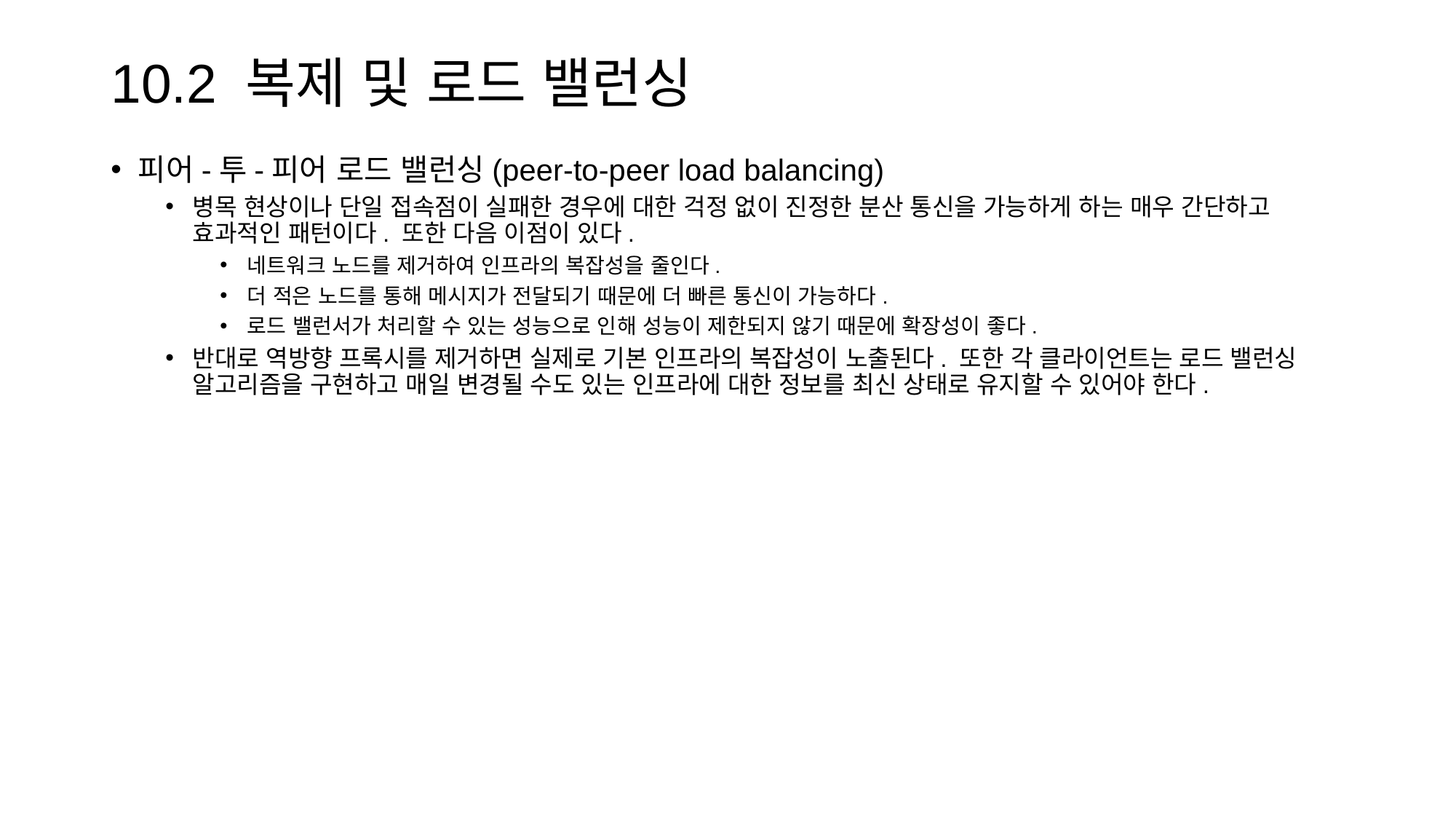

# 10.2 복제 및 로드 밸런싱
피어-투-피어 로드 밸런싱(peer-to-peer load balancing)
병목 현상이나 단일 접속점이 실패한 경우에 대한 걱정 없이 진정한 분산 통신을 가능하게 하는 매우 간단하고 효과적인 패턴이다. 또한 다음 이점이 있다.
네트워크 노드를 제거하여 인프라의 복잡성을 줄인다.
더 적은 노드를 통해 메시지가 전달되기 때문에 더 빠른 통신이 가능하다.
로드 밸런서가 처리할 수 있는 성능으로 인해 성능이 제한되지 않기 때문에 확장성이 좋다.
반대로 역방향 프록시를 제거하면 실제로 기본 인프라의 복잡성이 노출된다. 또한 각 클라이언트는 로드 밸런싱 알고리즘을 구현하고 매일 변경될 수도 있는 인프라에 대한 정보를 최신 상태로 유지할 수 있어야 한다.